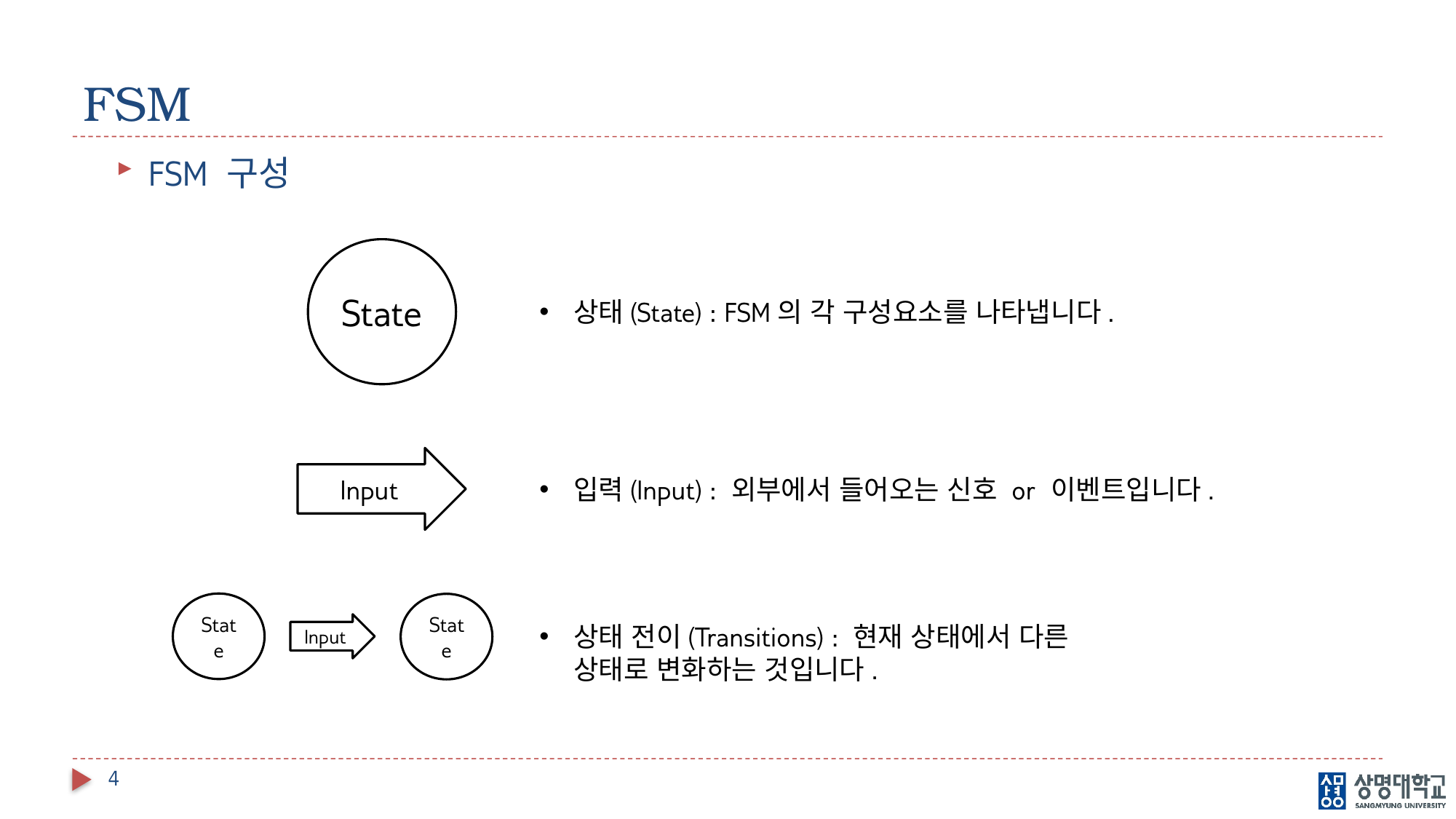

# FSM

FSM 구성

State
상태(State) : FSM의 각 구성요소를 나타냅니다.
Input
입력(Input) : 외부에서 들어오는 신호 or 이벤트입니다.
State
State
Input
상태 전이(Transitions) : 현재 상태에서 다른 상태로 변화하는 것입니다.
4